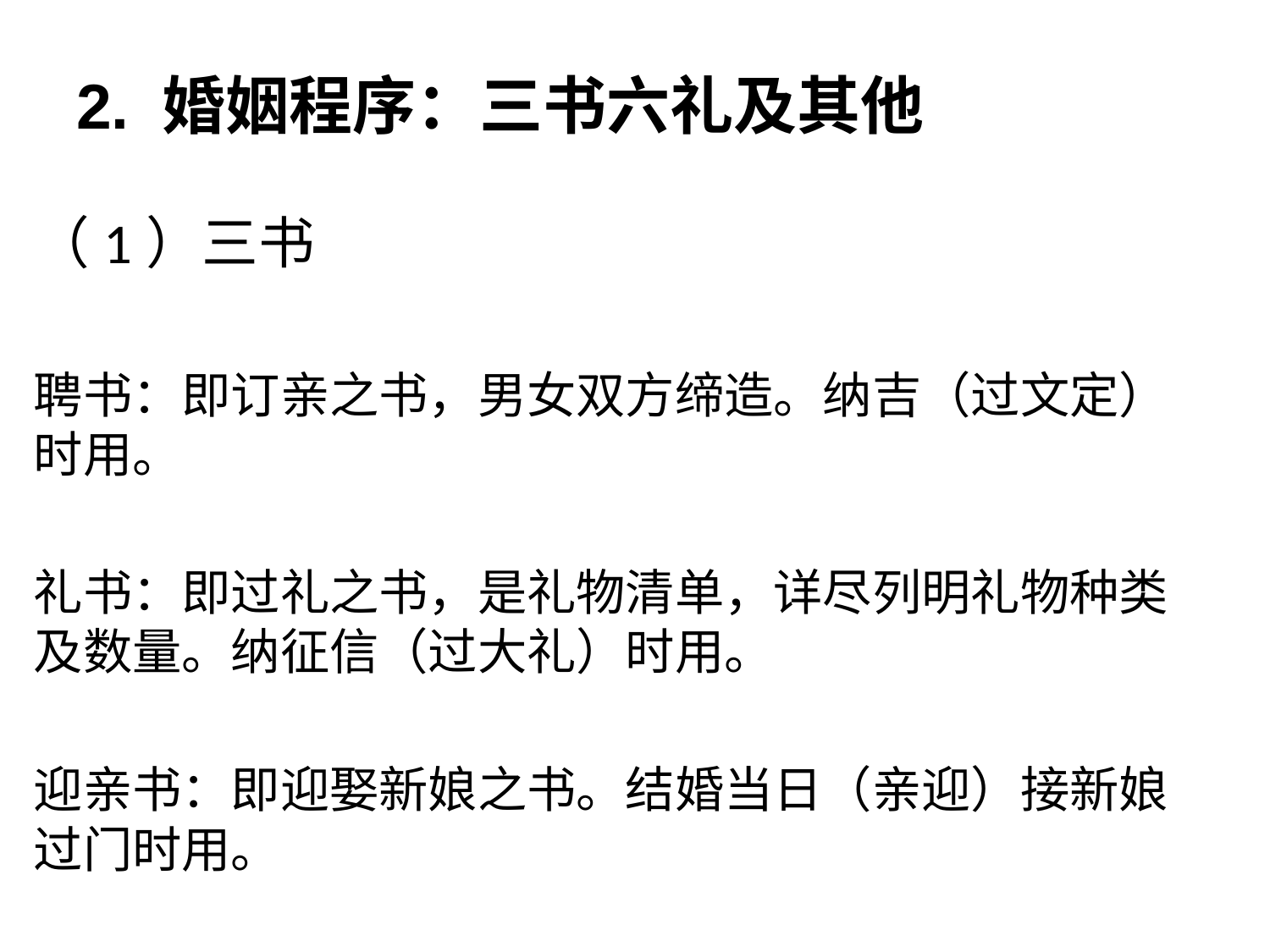

# 2. 婚姻程序：三书六礼及其他
（1）三书

聘书：即订亲之书，男女双方缔造。纳吉（过文定）时用。

礼书：即过礼之书，是礼物清单，详尽列明礼物种类及数量。纳征信（过大礼）时用。

迎亲书：即迎娶新娘之书。结婚当日（亲迎）接新娘过门时用。